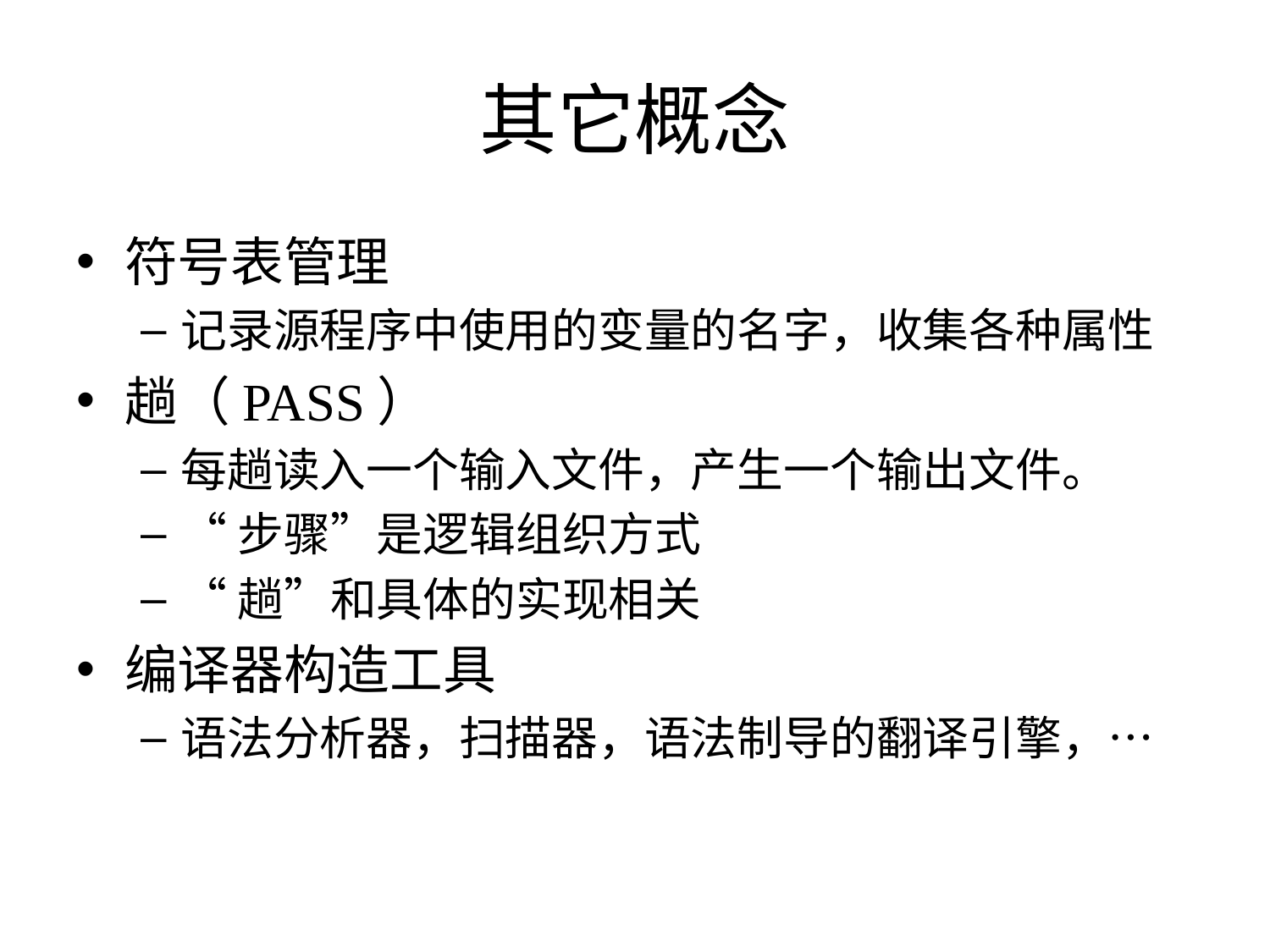

# 其它概念
符号表管理
记录源程序中使用的变量的名字，收集各种属性
趟（PASS）
每趟读入一个输入文件，产生一个输出文件。
“步骤”是逻辑组织方式
“趟”和具体的实现相关
编译器构造工具
语法分析器，扫描器，语法制导的翻译引擎，…